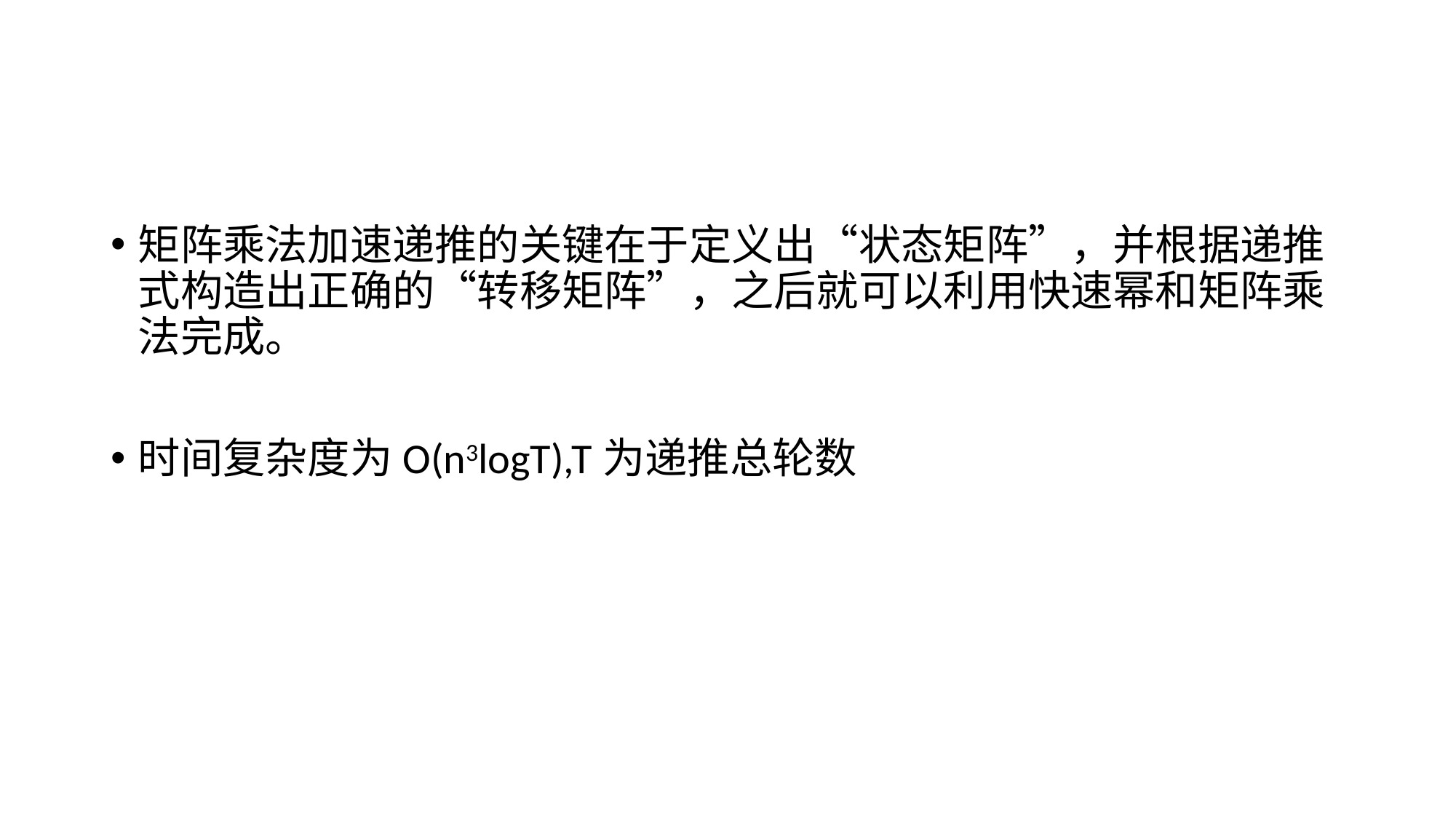

#
矩阵乘法加速递推的关键在于定义出“状态矩阵”，并根据递推式构造出正确的“转移矩阵”，之后就可以利用快速幂和矩阵乘法完成。

时间复杂度为O(n3logT),T为递推总轮数